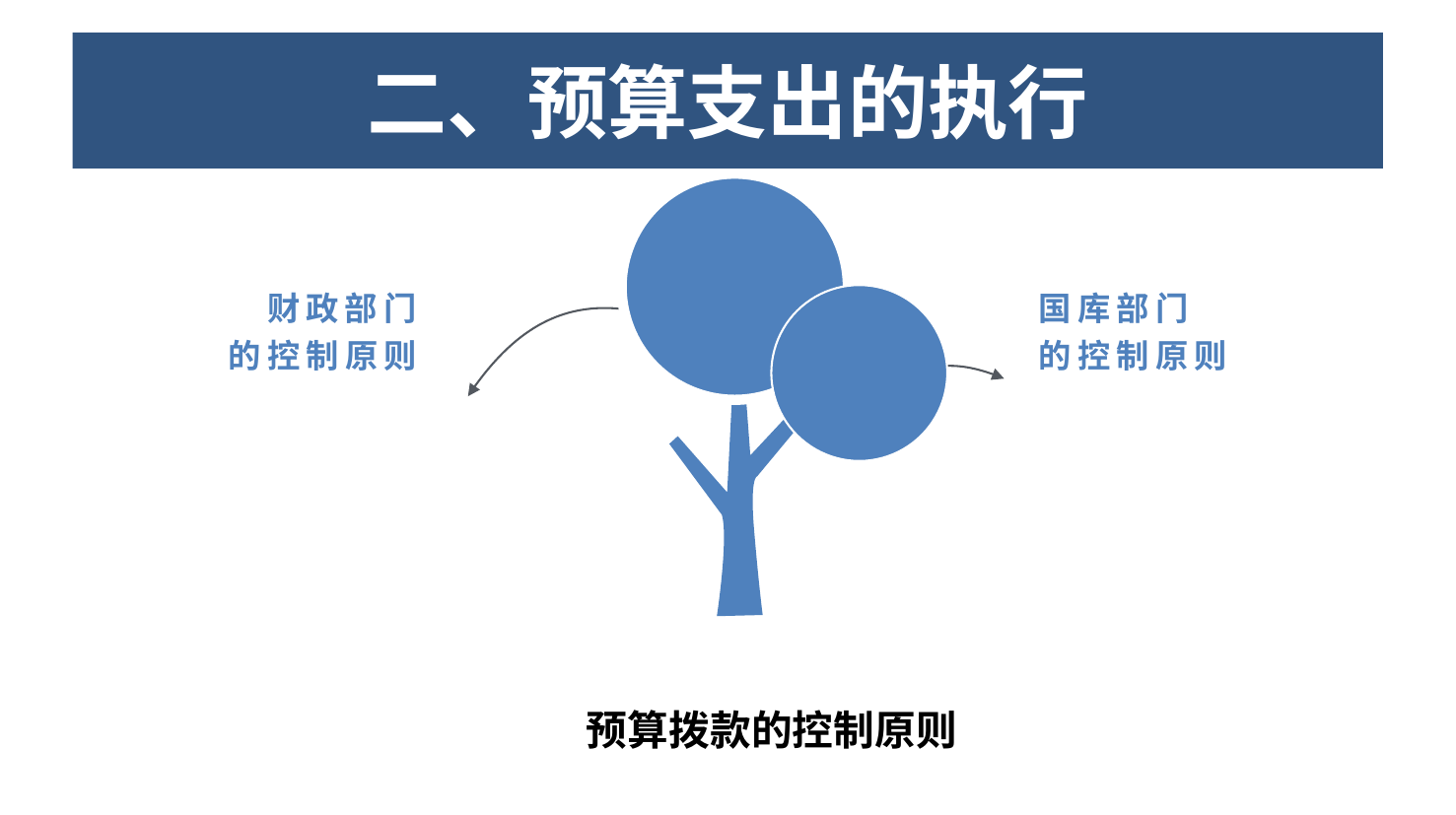

二、预算支出的执行
# 二、预算支出的执行

财政部门
的控制原则
国库部门
的控制原则

预算拨款的控制原则